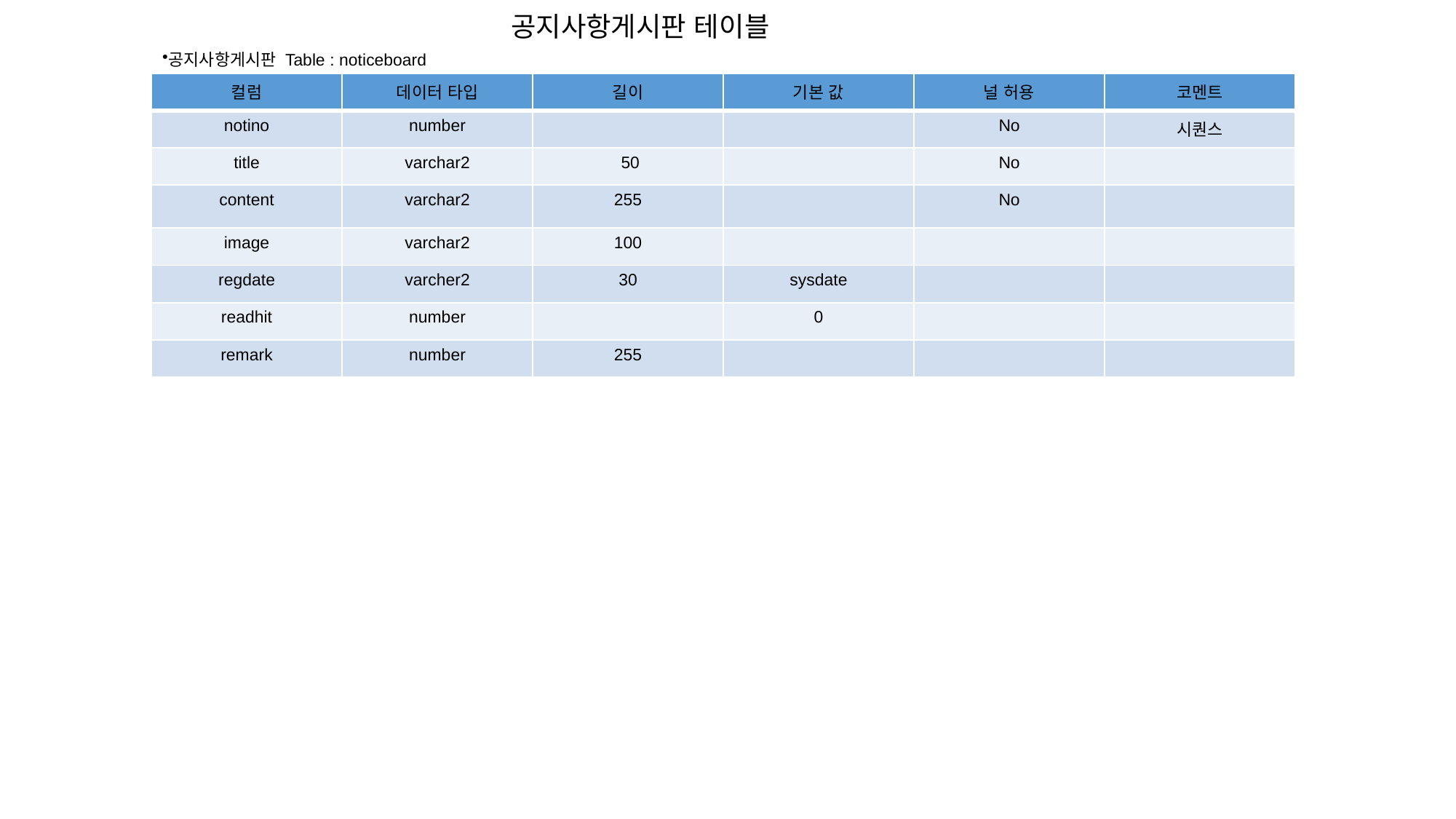

공지사항게시판 테이블

공지사항게시판 Table : noticeboard

| 컬럼 | 데이터 타입 | 길이 | 기본 값 | 널 허용 | 코멘트 |
| --- | --- | --- | --- | --- | --- |
| notino | number |  |  | No | 시퀀스 |
| title | varchar2 | 50 |  | No |  |
| content | varchar2 | 255 |  | No |  |
| image | varchar2 | 100 |  |  |  |
| regdate | varcher2 | 30 | sysdate |  |  |
| readhit | number |  | 0 |  |  |
| remark | number | 255 |  |  |  |